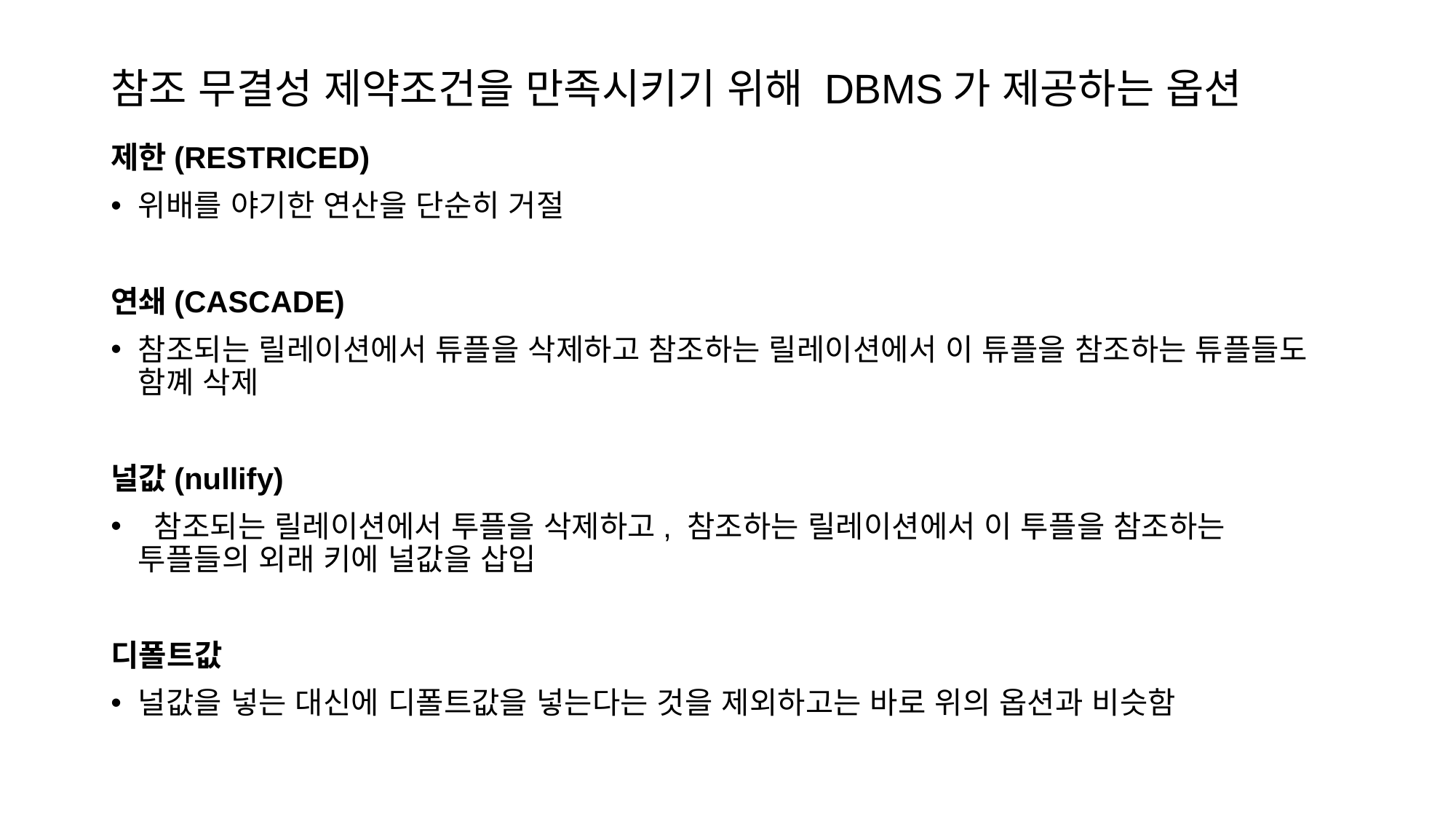

# 참조 무결성 제약조건을 만족시키기 위해 DBMS가 제공하는 옵션
제한(RESTRICED)
위배를 야기한 연산을 단순히 거절

연쇄(CASCADE)
참조되는 릴레이션에서 튜플을 삭제하고 참조하는 릴레이션에서 이 튜플을 참조하는 튜플들도 함꼐 삭제

널값(nullify)
 참조되는 릴레이션에서 투플을 삭제하고, 참조하는 릴레이션에서 이 투플을 참조하는 투플들의 외래 키에 널값을 삽입

디폴트값
널값을 넣는 대신에 디폴트값을 넣는다는 것을 제외하고는 바로 위의 옵션과 비슷함